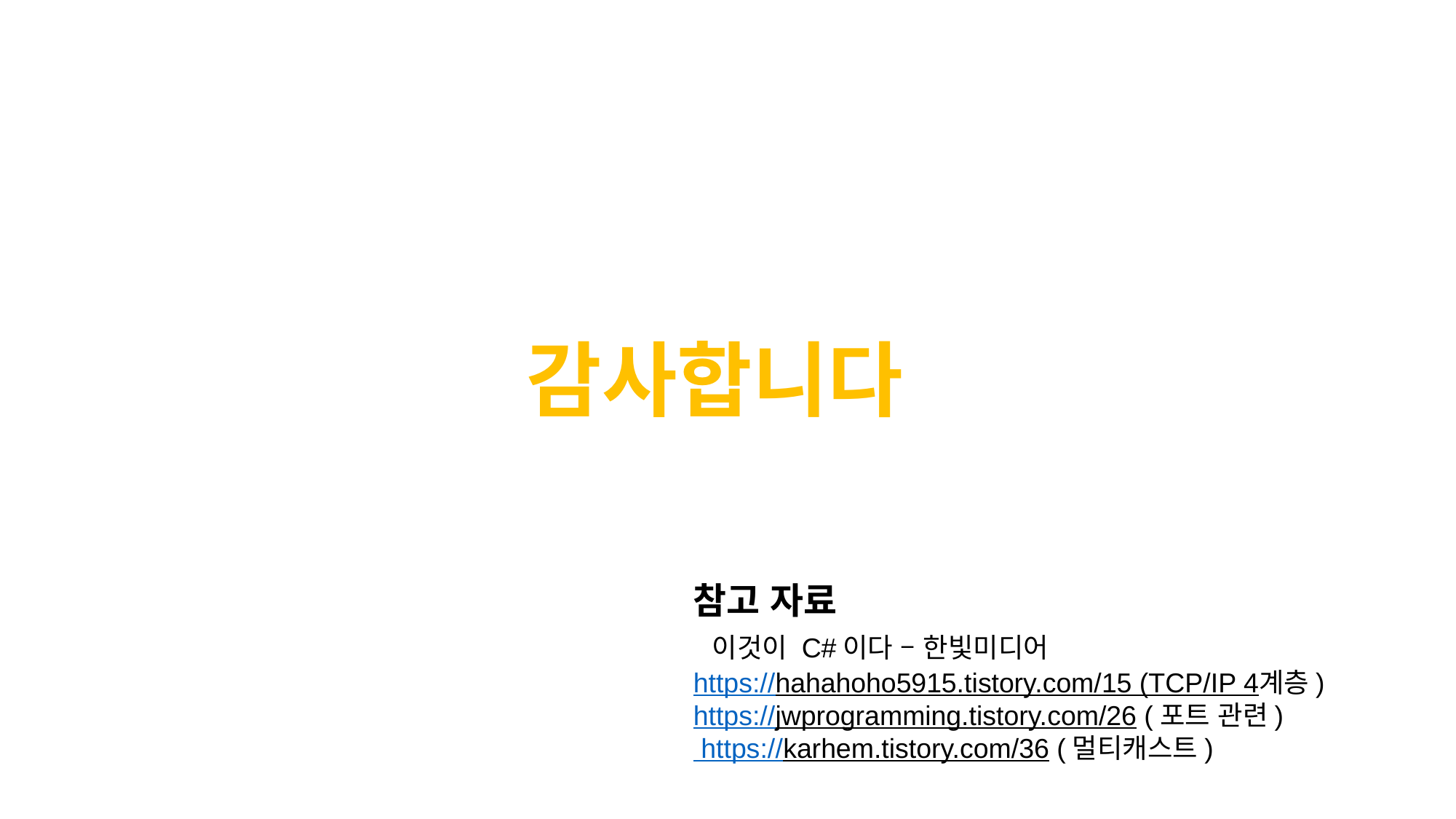

감사합니다
참고 자료
 이것이 C#이다 – 한빛미디어
https://hahahoho5915.tistory.com/15 (TCP/IP 4계층)
https://jwprogramming.tistory.com/26 (포트 관련)
 https://karhem.tistory.com/36 (멀티캐스트)